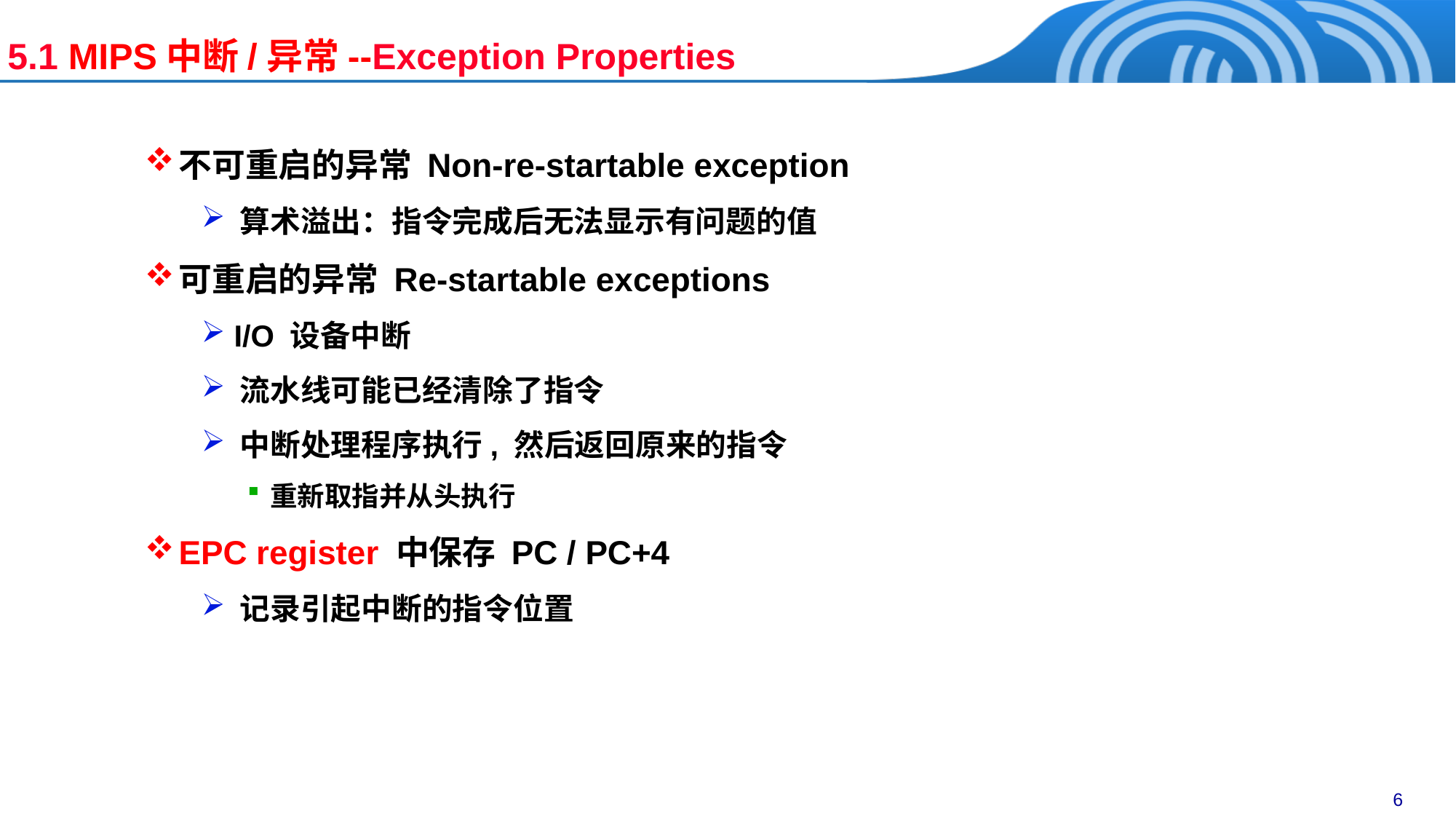

5.1 MIPS中断/异常--Exception Properties

不可重启的异常 Non-re-startable exception
 算术溢出：指令完成后无法显示有问题的值
可重启的异常 Re-startable exceptions
 I/O 设备中断
 流水线可能已经清除了指令
 中断处理程序执行, 然后返回原来的指令
重新取指并从头执行
EPC register 中保存 PC / PC+4
 记录引起中断的指令位置